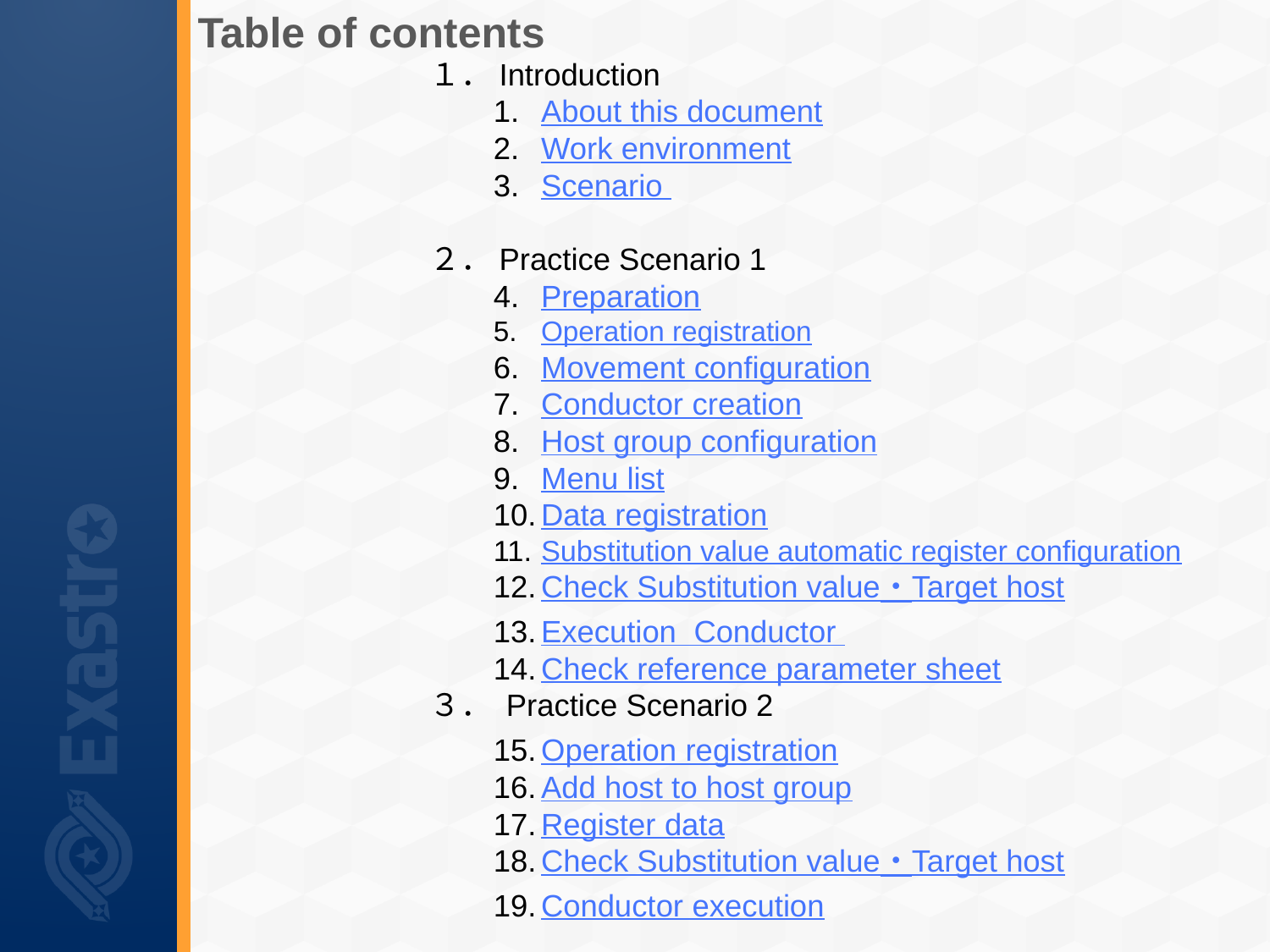

# Table of contents
１．Introduction
About this document
Work environment
Scenario

２．Practice Scenario 1
Preparation
Operation registration
Movement configuration
Conductor creation
Host group configuration
Menu list
Data registration
Substitution value automatic register configuration
Check Substitution value・Target host
Execution  Conductor
Check reference parameter sheet
３． Practice Scenario 2
Operation registration
Add host to host group
Register data
Check Substitution value・Target host
Conductor execution